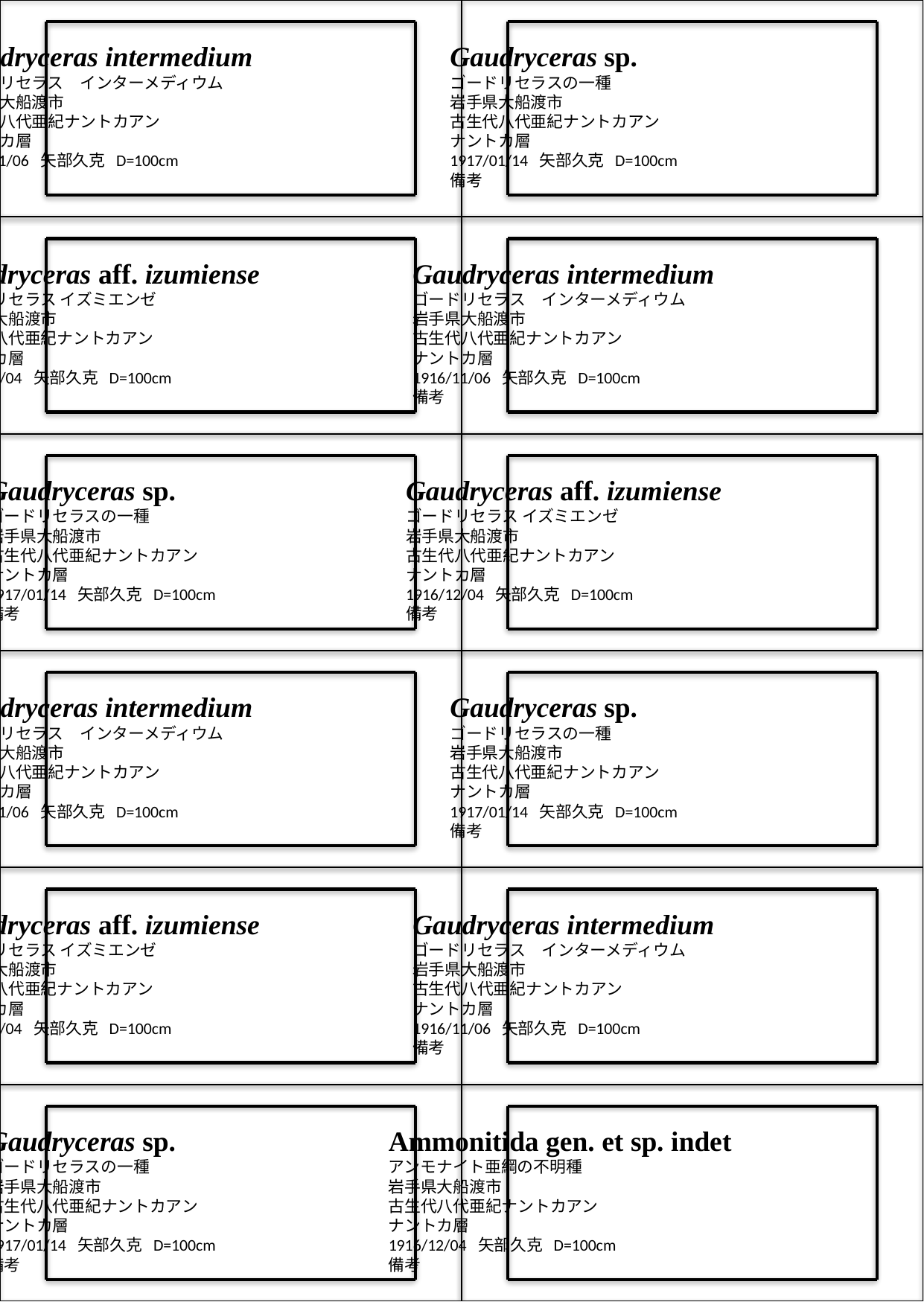

Gaudryceras intermedium
ゴードリセラス　インターメディウム
岩手県大船渡市
古生代八代亜紀ナントカアン
ナントカ層
1916/11/06  矢部久克  D=100cm
備考

Gaudryceras sp.
ゴードリセラスの一種
岩手県大船渡市
古生代八代亜紀ナントカアン
ナントカ層
1917/01/14  矢部久克  D=100cm
備考

Gaudryceras aff. izumiense
ゴードリセラス イズミエンゼ
岩手県大船渡市
古生代八代亜紀ナントカアン
ナントカ層
1916/12/04  矢部久克  D=100cm
備考

Gaudryceras intermedium
ゴードリセラス　インターメディウム
岩手県大船渡市
古生代八代亜紀ナントカアン
ナントカ層
1916/11/06  矢部久克  D=100cm
備考

Gaudryceras sp.
ゴードリセラスの一種
岩手県大船渡市
古生代八代亜紀ナントカアン
ナントカ層
1917/01/14  矢部久克  D=100cm
備考

Gaudryceras aff. izumiense
ゴードリセラス イズミエンゼ
岩手県大船渡市
古生代八代亜紀ナントカアン
ナントカ層
1916/12/04  矢部久克  D=100cm
備考

Gaudryceras intermedium
ゴードリセラス　インターメディウム
岩手県大船渡市
古生代八代亜紀ナントカアン
ナントカ層
1916/11/06  矢部久克  D=100cm
備考

Gaudryceras sp.
ゴードリセラスの一種
岩手県大船渡市
古生代八代亜紀ナントカアン
ナントカ層
1917/01/14  矢部久克  D=100cm
備考

Gaudryceras aff. izumiense
ゴードリセラス イズミエンゼ
岩手県大船渡市
古生代八代亜紀ナントカアン
ナントカ層
1916/12/04  矢部久克  D=100cm
備考

Gaudryceras intermedium
ゴードリセラス　インターメディウム
岩手県大船渡市
古生代八代亜紀ナントカアン
ナントカ層
1916/11/06  矢部久克  D=100cm
備考

Gaudryceras sp.
ゴードリセラスの一種
岩手県大船渡市
古生代八代亜紀ナントカアン
ナントカ層
1917/01/14  矢部久克  D=100cm
備考

Ammonitida gen. et sp. indet
アンモナイト亜綱の不明種
岩手県大船渡市
古生代八代亜紀ナントカアン
ナントカ層
1916/12/04  矢部久克  D=100cm
備考